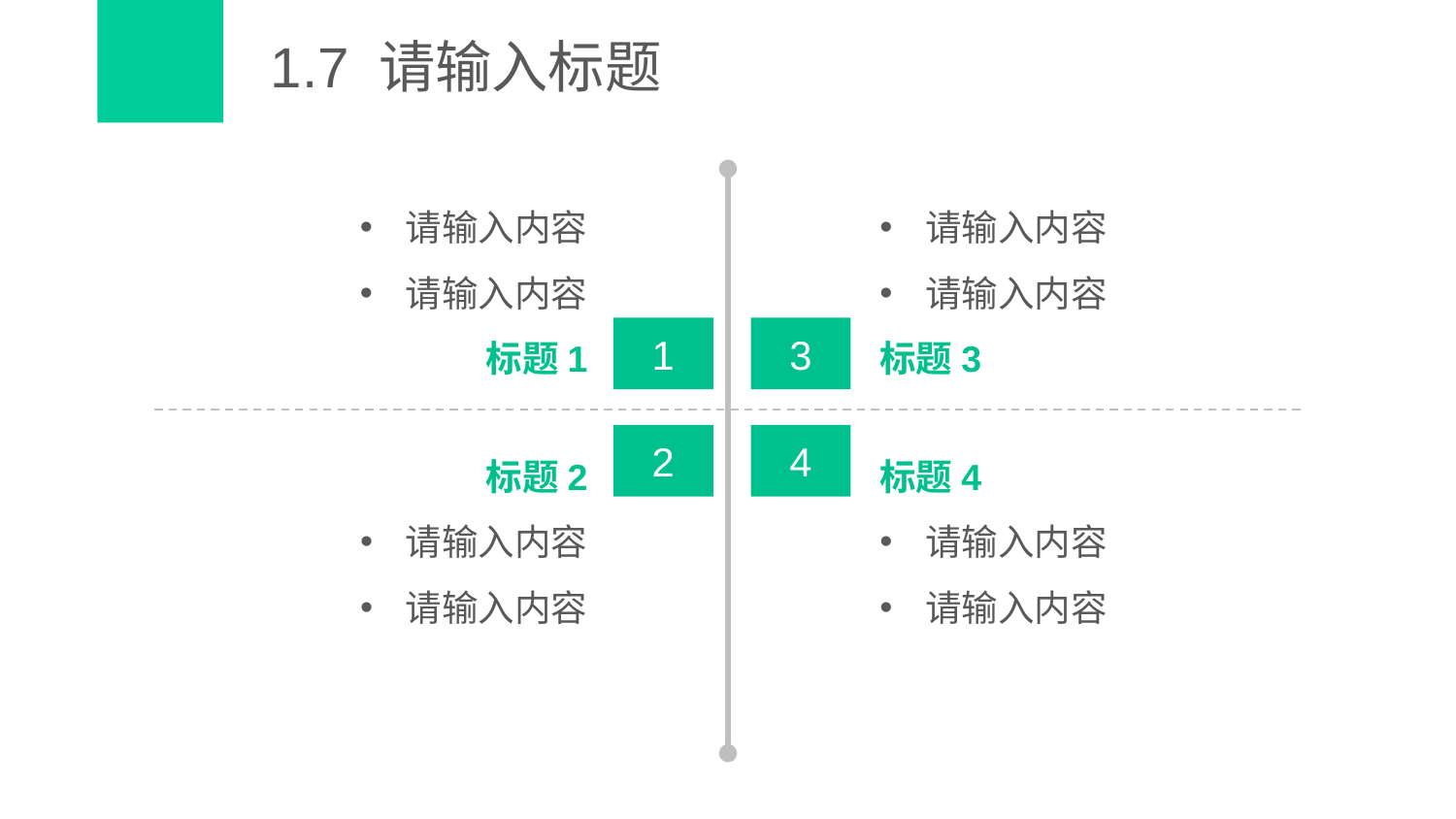

# 1.7 请输入标题
请输入内容
请输入内容
标题1
请输入内容
请输入内容
标题3
1
3
标题2
请输入内容
请输入内容
2
4
标题4
请输入内容
请输入内容